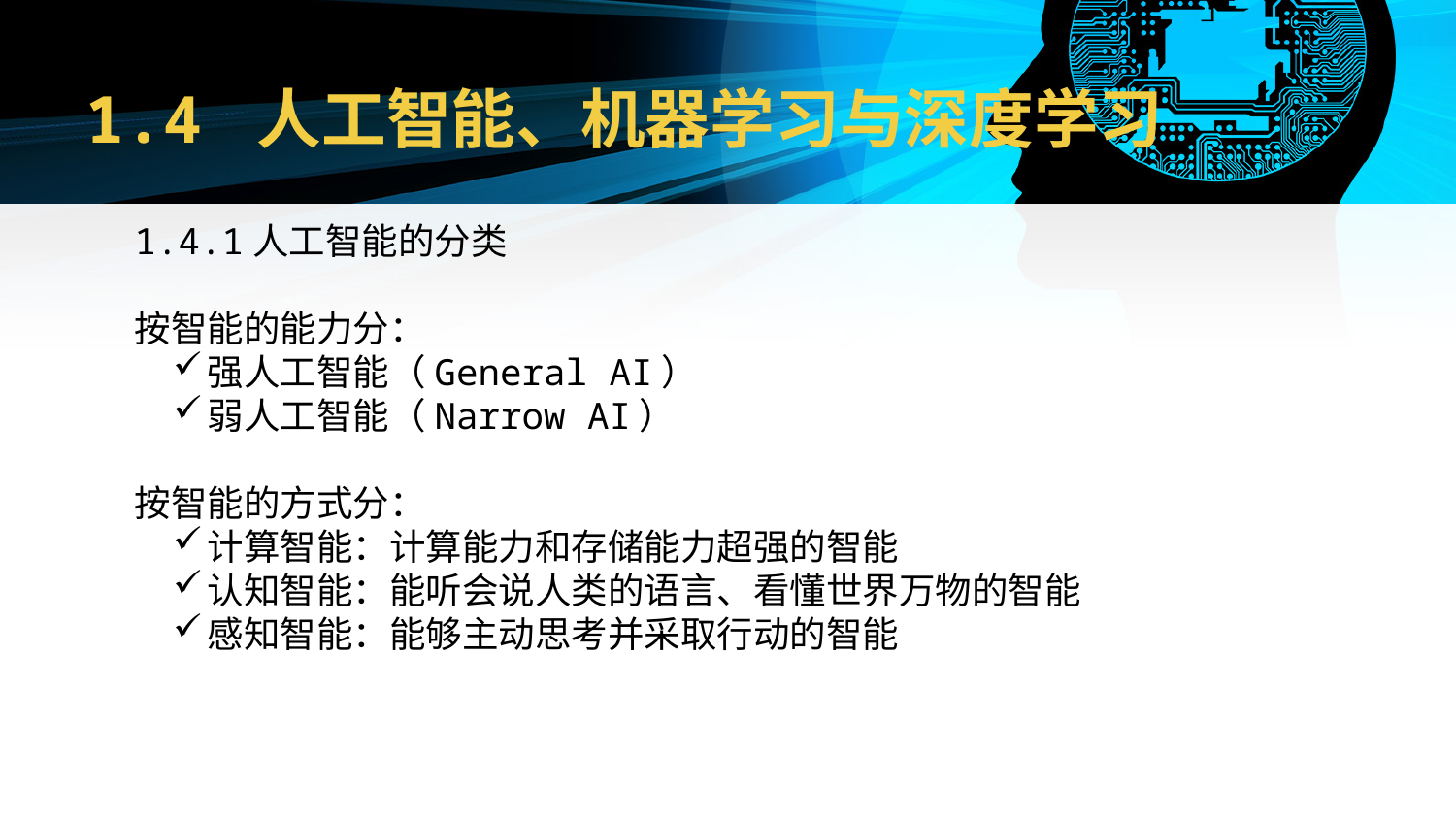

# 1.4 人工智能、机器学习与深度学习
1.4.1人工智能的分类

按智能的能力分：
强人工智能（General AI）
弱人工智能（Narrow AI）

按智能的方式分：
计算智能：计算能力和存储能力超强的智能
认知智能：能听会说人类的语言、看懂世界万物的智能
感知智能：能够主动思考并采取行动的智能